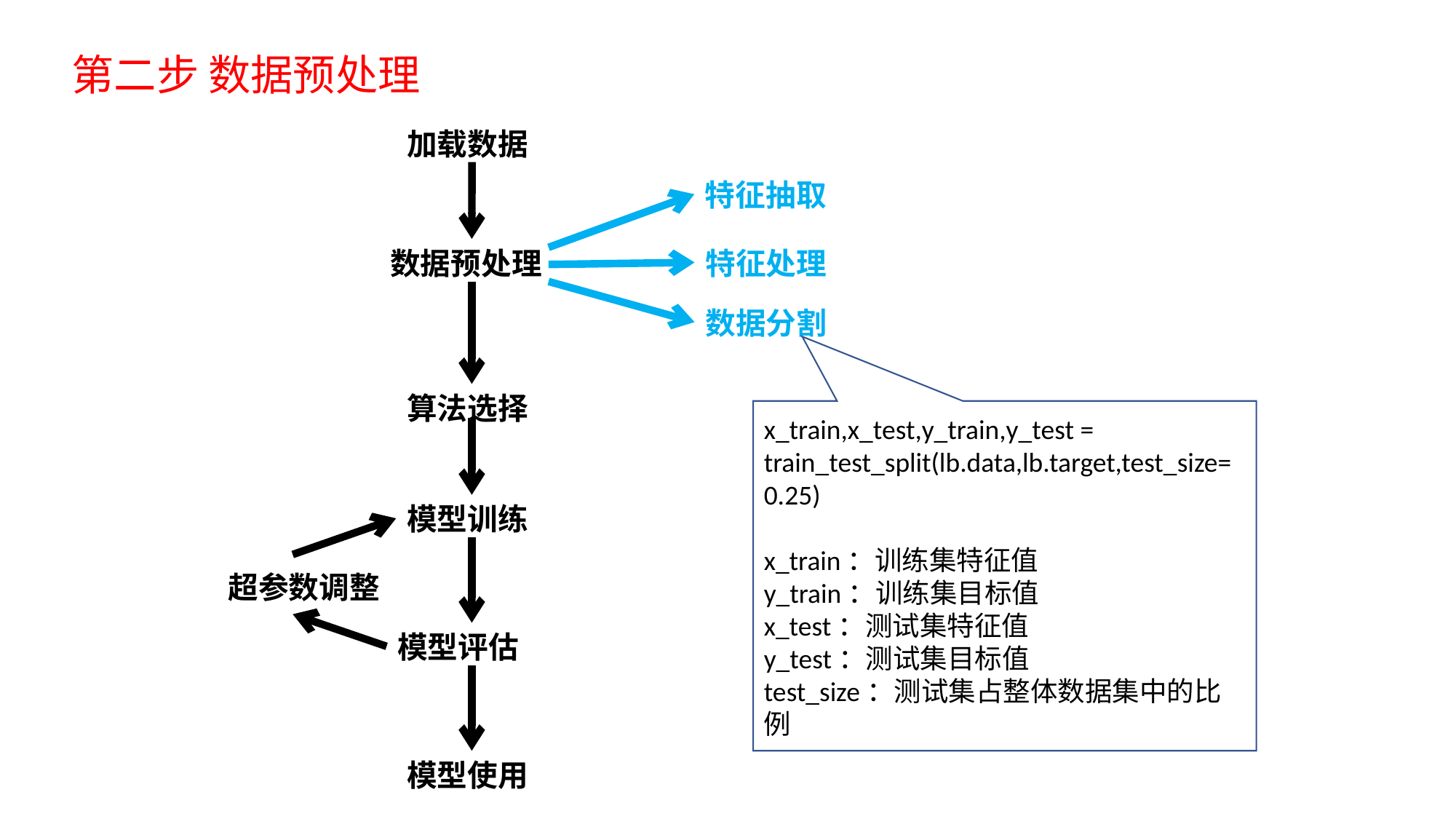

第二步 数据预处理
加载数据
特征抽取
数据预处理
特征处理
数据分割
算法选择
x_train,x_test,y_train,y_test = train_test_split(lb.data,lb.target,test_size=0.25)

x_train：训练集特征值
y_train：训练集目标值
x_test：测试集特征值
y_test：测试集目标值
test_size：测试集占整体数据集中的比例
模型训练
超参数调整
模型评估
模型使用